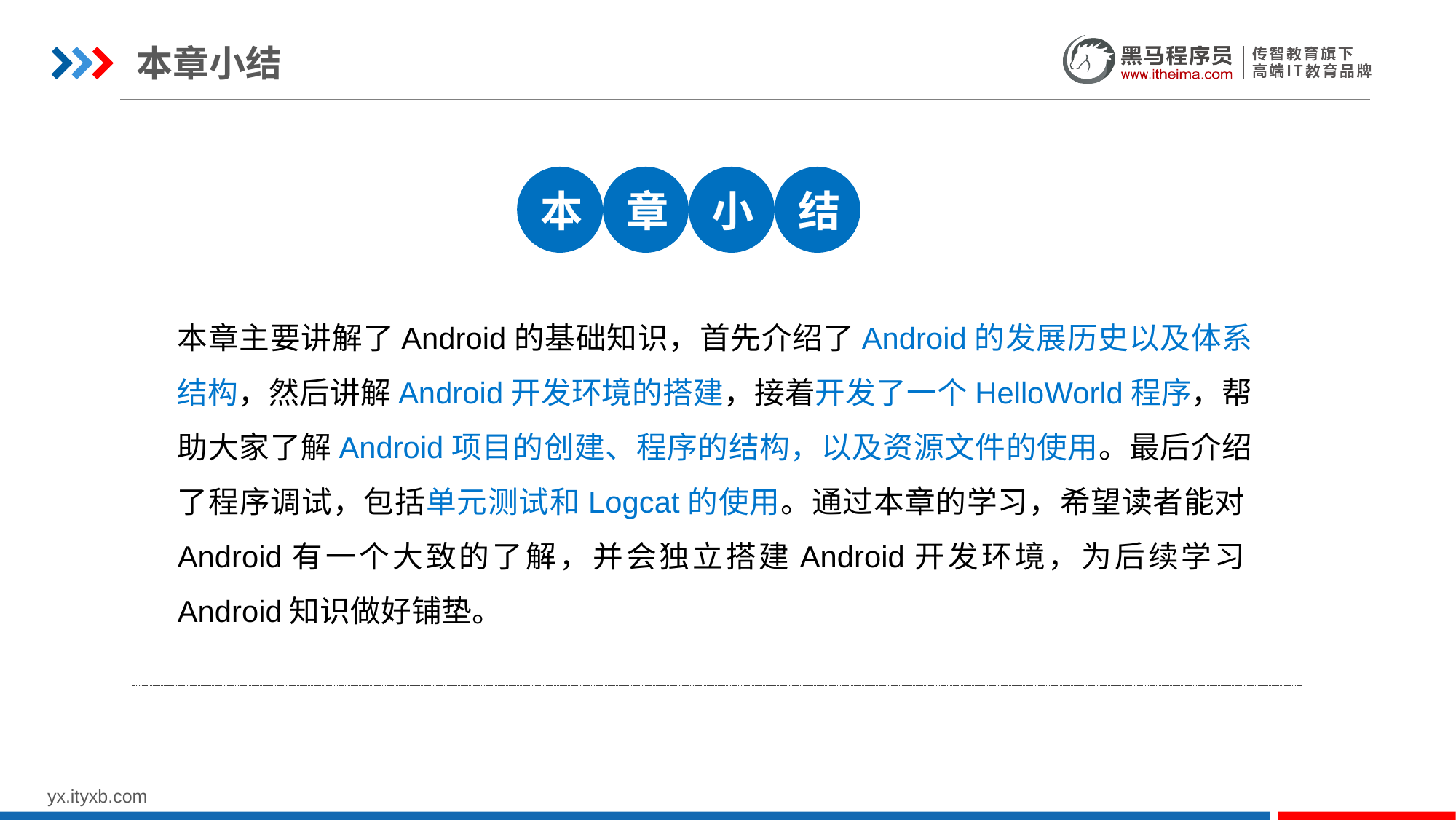

本章小结
本
章
小
结

本章主要讲解了Android的基础知识，首先介绍了Android的发展历史以及体系结构，然后讲解Android开发环境的搭建，接着开发了一个HelloWorld程序，帮助大家了解Android项目的创建、程序的结构，以及资源文件的使用。最后介绍了程序调试，包括单元测试和Logcat的使用。通过本章的学习，希望读者能对Android有一个大致的了解，并会独立搭建Android开发环境，为后续学习Android知识做好铺垫。